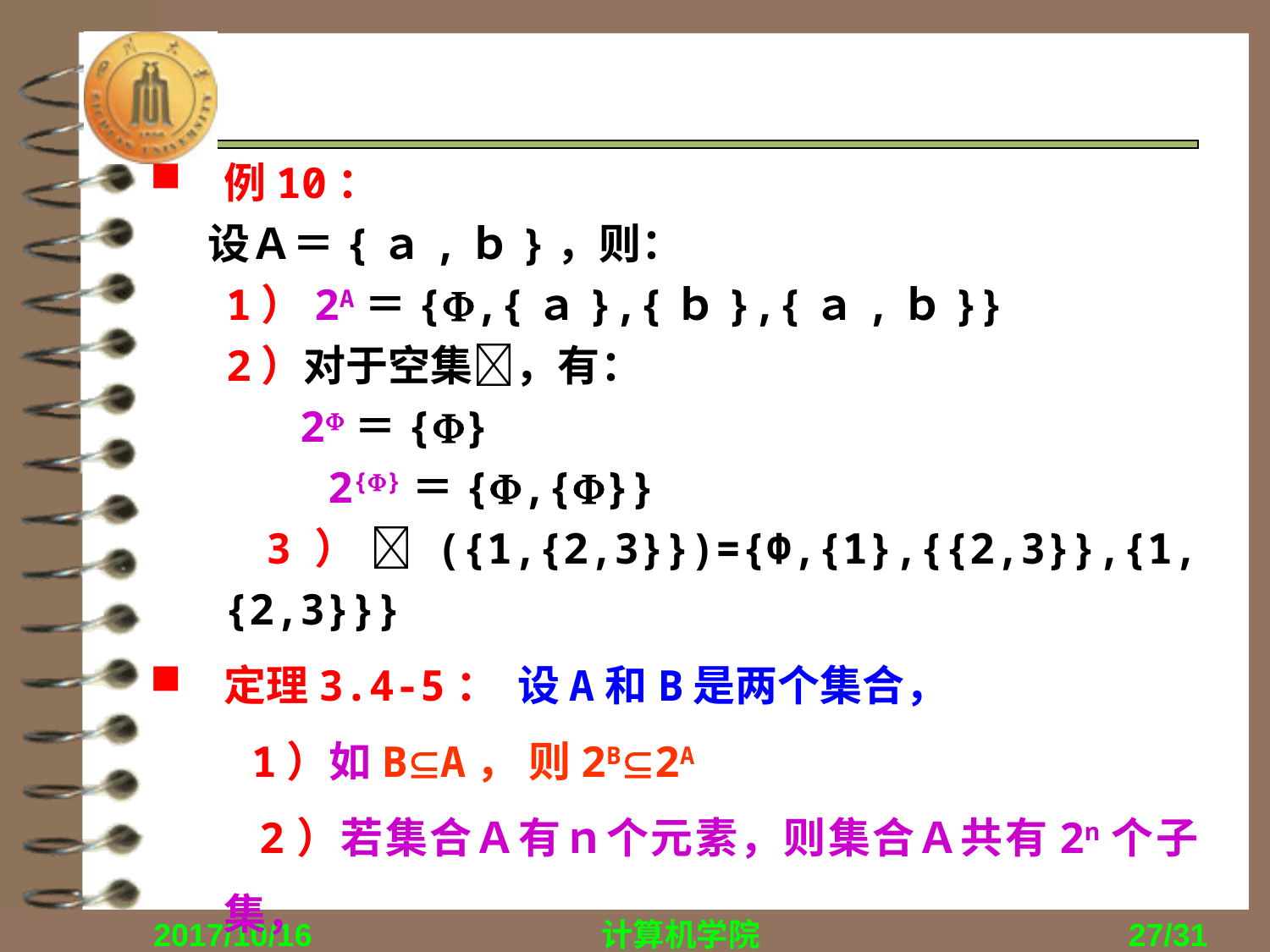

#
例10：
     设Ａ＝{ａ,ｂ}，则：
   1）2A＝{Φ,{ａ},{ｂ},{ａ,ｂ}}
   2）对于空集Φ，有：
	   2Φ＝{Φ}
       2{Φ}＝{Φ,{Φ}}
   3）ρ({1,{2,3}})={Φ,{1},{{2,3}},{1,{2,3}}}
定理3.4-5：  设A和B是两个集合，
    1）如B⊆A， 则2B⊆2A
    2）若集合Ａ有ｎ个元素，则集合Ａ共有2n个子集，
       即：|ρ(A)|＝ 2n 。
2017/10/16
计算机学院
27/31